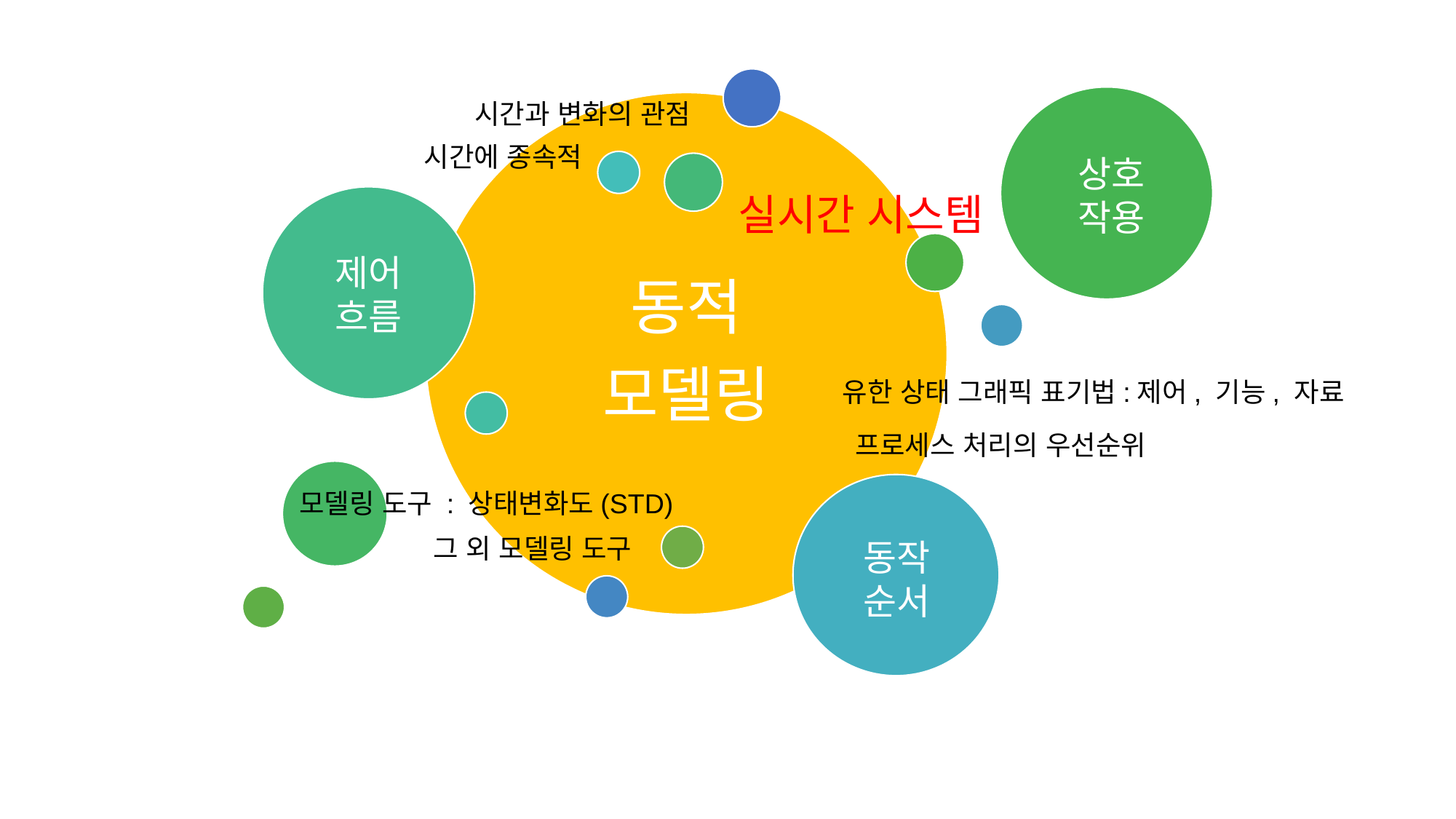

동적
모델링

시간과 변화의 관점
시간에 종속적
상호
작용
실시간 시스템
제어
흐름
유한 상태 그래픽 표기법:제어, 기능, 자료
프로세스 처리의 우선순위
모델링 도구 : 상태변화도(STD)
그 외 모델링 도구
동작
순서
동작
순서